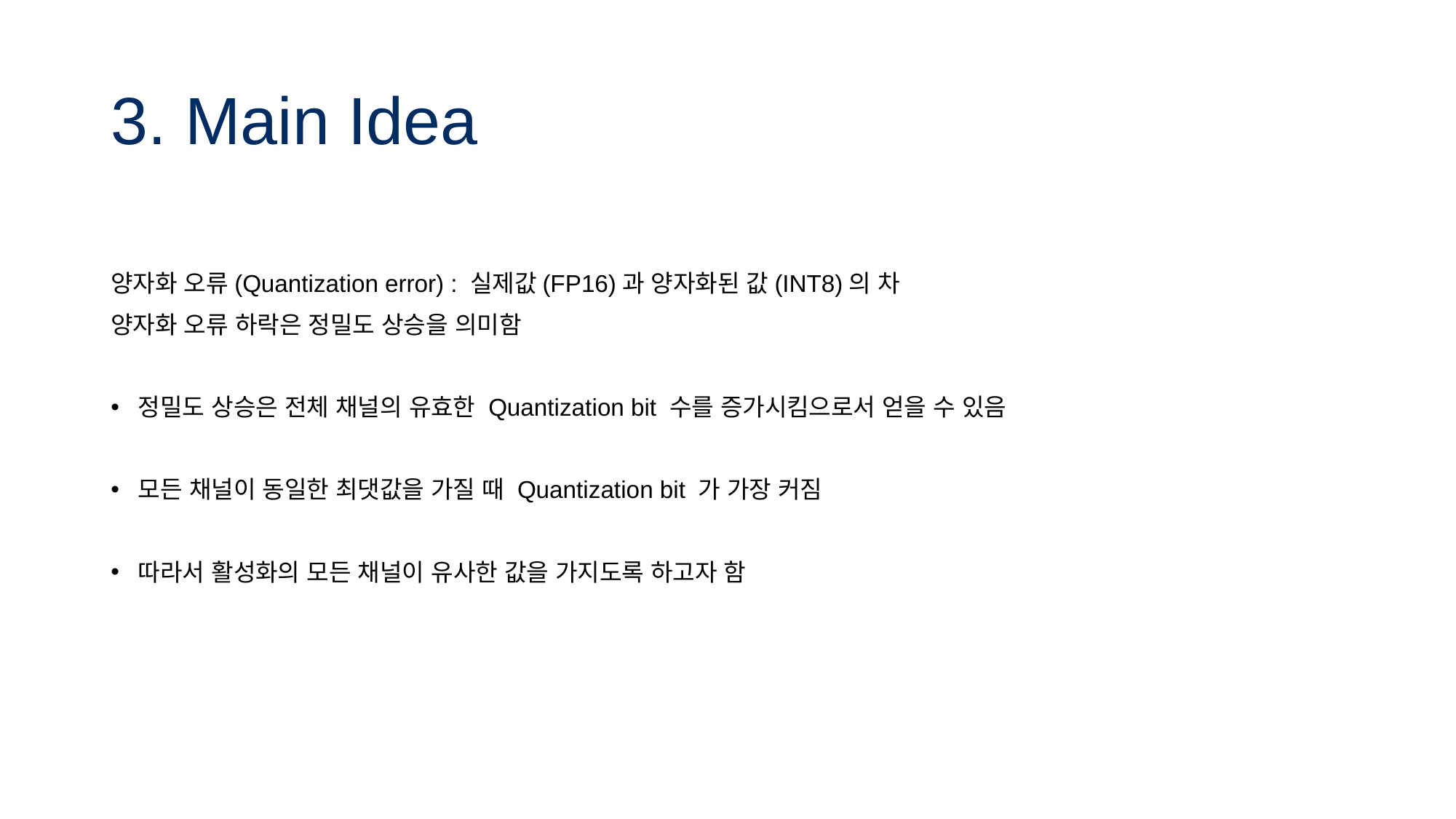

# 3. Main Idea

양자화 오류(Quantization error) : 실제값(FP16)과 양자화된 값(INT8)의 차
양자화 오류 하락은 정밀도 상승을 의미함

정밀도 상승은 전체 채널의 유효한 Quantization bit 수를 증가시킴으로서 얻을 수 있음

모든 채널이 동일한 최댓값을 가질 때 Quantization bit 가 가장 커짐

따라서 활성화의 모든 채널이 유사한 값을 가지도록 하고자 함